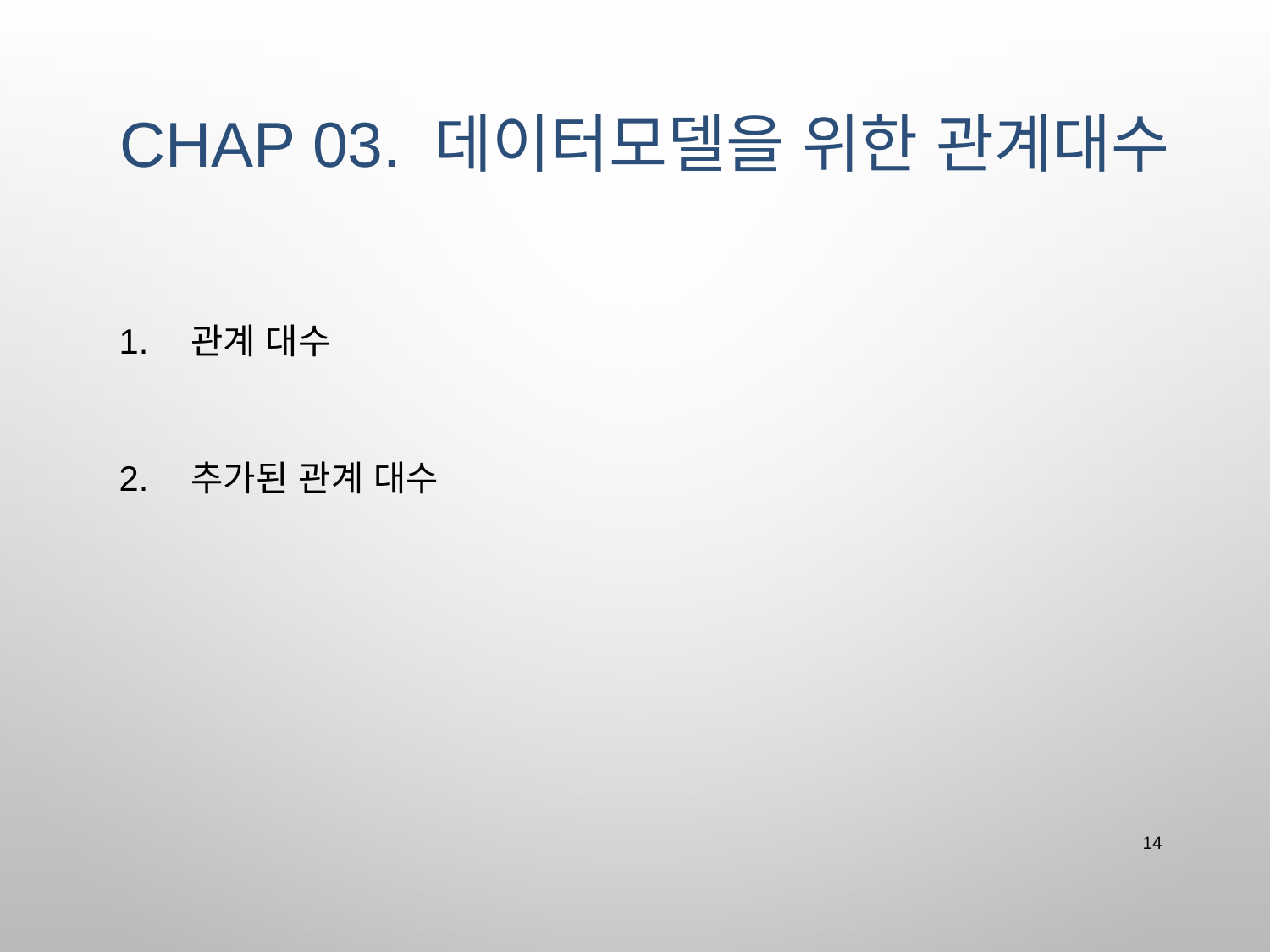

# Chap 03. 데이터모델을 위한 관계대수
관계 대수

추가된 관계 대수

14